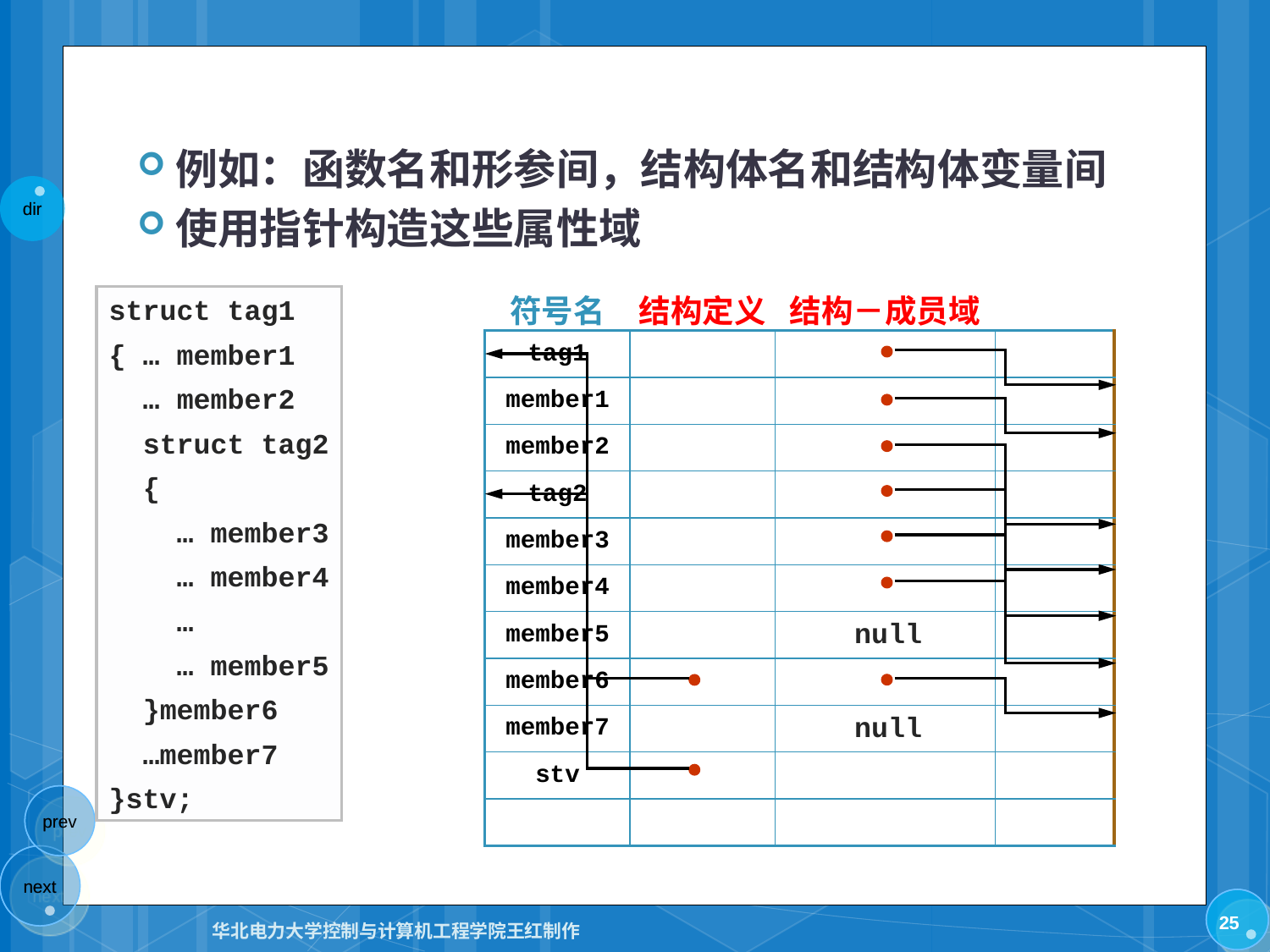

例如：函数名和形参间，结构体名和结构体变量间
使用指针构造这些属性域
| 符号名 | 结构定义 | 结构－成员域 |  |
| --- | --- | --- | --- |
| tag1 |  |  |  |
| member1 |  |  |  |
| member2 |  |  |  |
| tag2 |  |  |  |
| member3 |  |  |  |
| member4 |  |  |  |
| member5 |  |  |  |
| member6 |  |  |  |
| member7 |  |  |  |
| stv |  |  |  |
|  |  |  |  |
struct tag1
{ … member1
  … member2
  struct tag2
  {
    … member3
    … member4
    …
    … member5
  }member6
  …member7
}stv;
•
•
•
•
•
•
null
•
•
null
•
25
华北电力大学控制与计算机工程学院王红制作